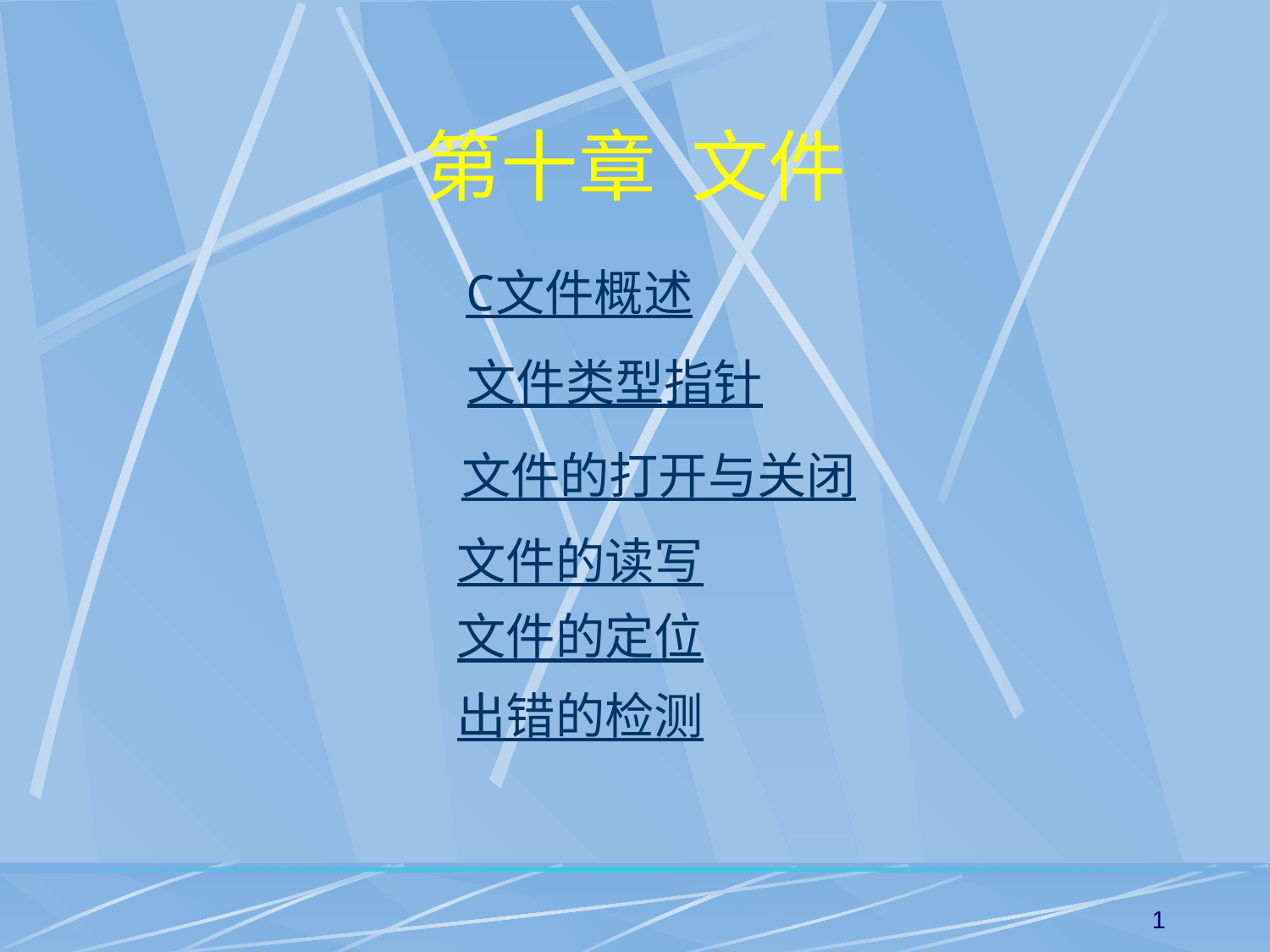

# 第十章  文件
C文件概述
文件类型指针
文件的打开与关闭
文件的读写
文件的定位
出错的检测
1